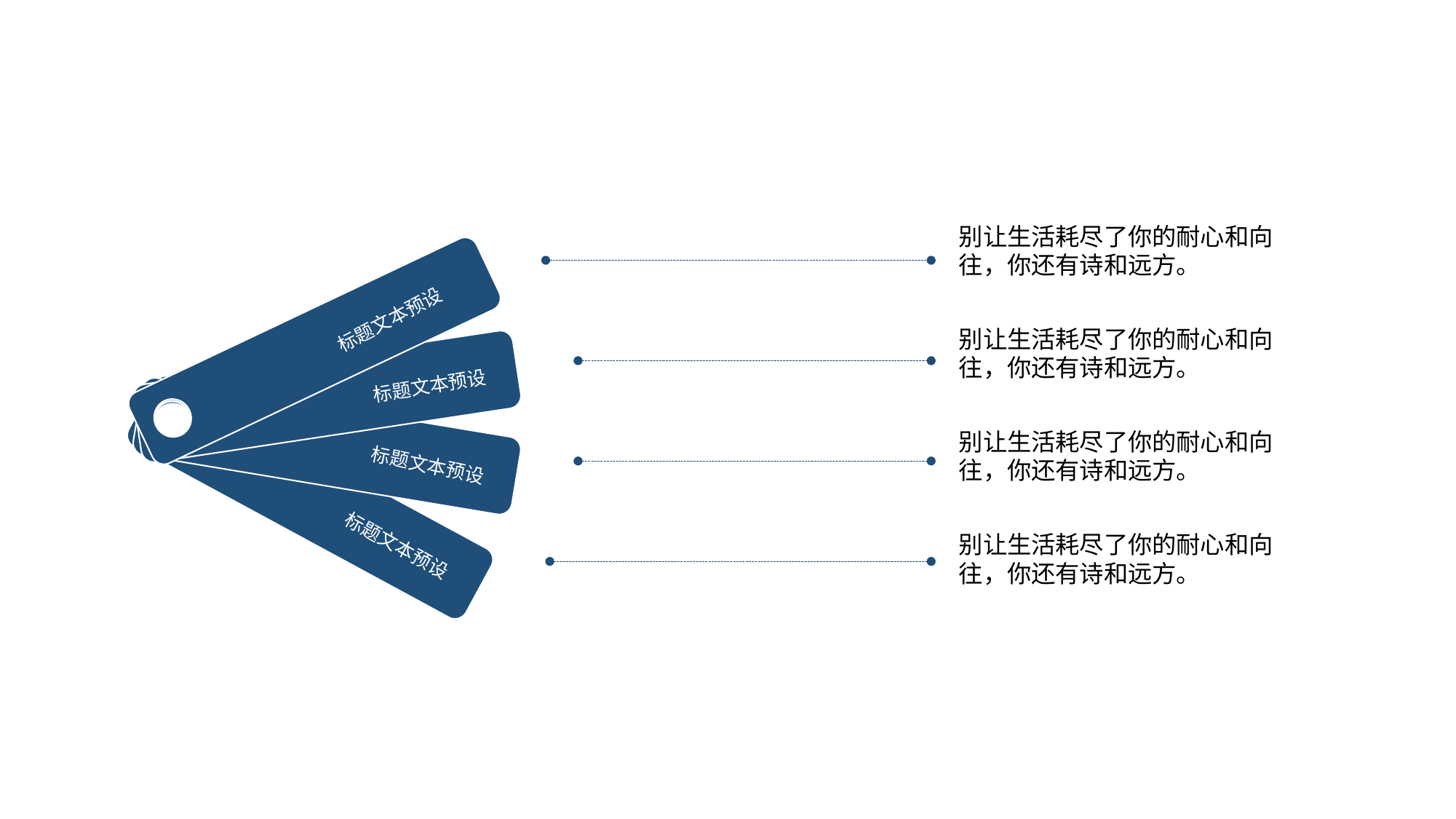

别让生活耗尽了你的耐心和向往，你还有诗和远方。
标题文本预设

标题文本预设

标题文本预设

标题文本预设
别让生活耗尽了你的耐心和向往，你还有诗和远方。
别让生活耗尽了你的耐心和向往，你还有诗和远方。
别让生活耗尽了你的耐心和向往，你还有诗和远方。